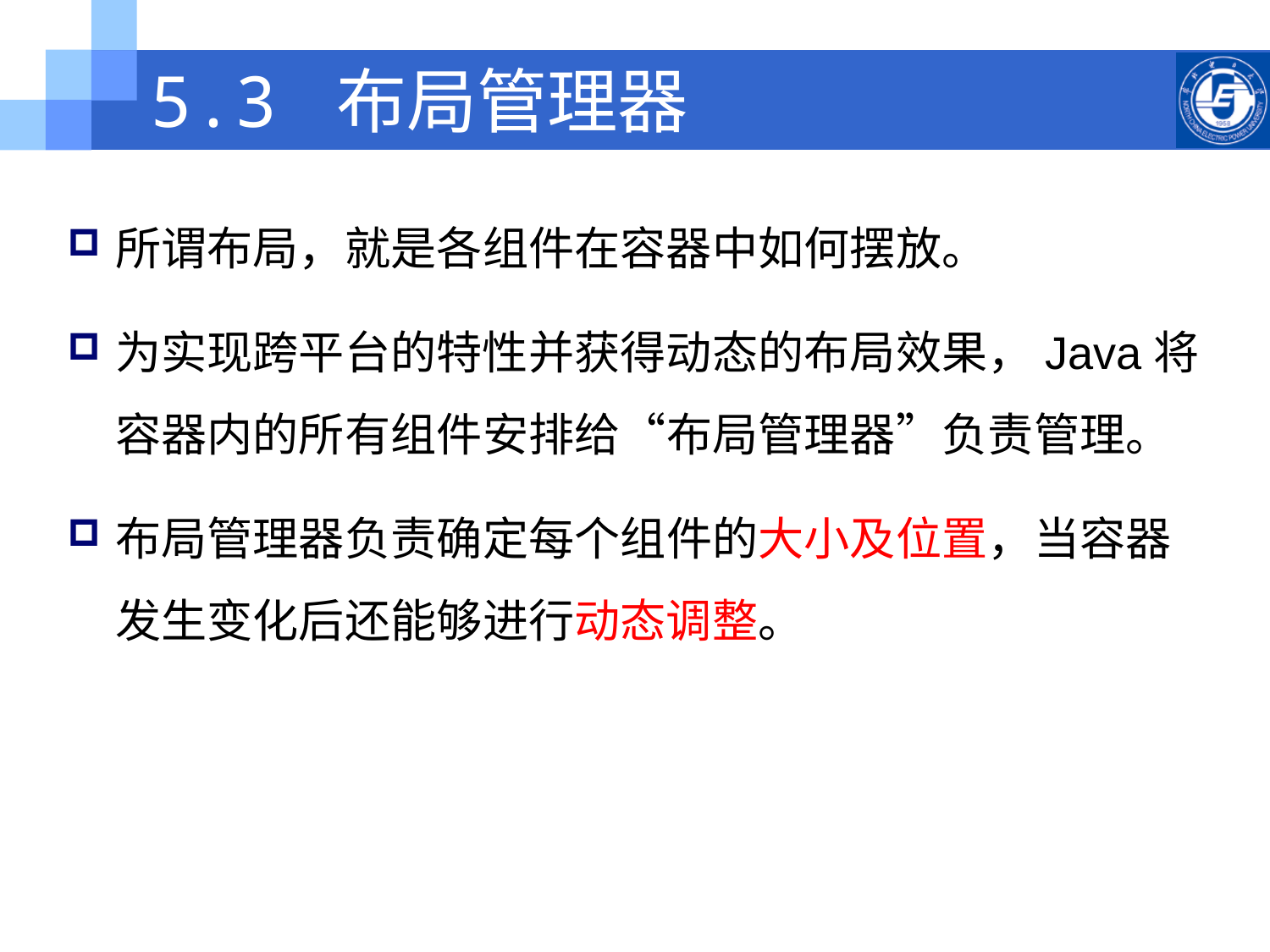

# 5.3 布局管理器
所谓布局，就是各组件在容器中如何摆放。
为实现跨平台的特性并获得动态的布局效果，Java将容器内的所有组件安排给“布局管理器”负责管理。
布局管理器负责确定每个组件的大小及位置，当容器发生变化后还能够进行动态调整。